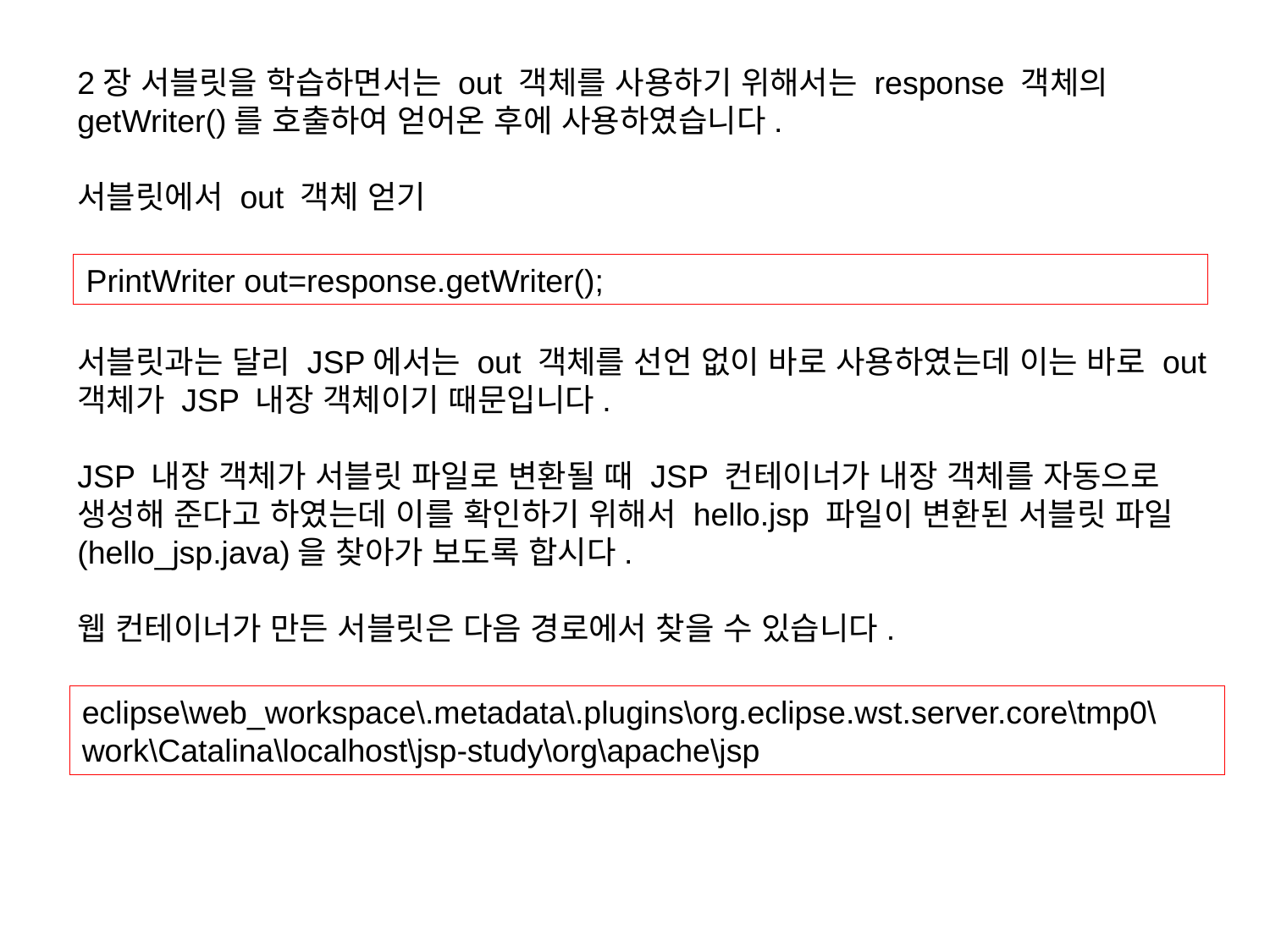

2장 서블릿을 학습하면서는 out 객체를 사용하기 위해서는 response 객체의 getWriter()를 호출하여 얻어온 후에 사용하였습니다.

서블릿에서 out 객체 얻기
PrintWriter out=response.getWriter();
서블릿과는 달리 JSP에서는 out 객체를 선언 없이 바로 사용하였는데 이는 바로 out 객체가 JSP 내장 객체이기 때문입니다.

JSP 내장 객체가 서블릿 파일로 변환될 때 JSP 컨테이너가 내장 객체를 자동으로 생성해 준다고 하였는데 이를 확인하기 위해서 hello.jsp 파일이 변환된 서블릿 파일(hello_jsp.java)을 찾아가 보도록 합시다.

웹 컨테이너가 만든 서블릿은 다음 경로에서 찾을 수 있습니다.
eclipse\web_workspace\.metadata\.plugins\org.eclipse.wst.server.core\tmp0\work\Catalina\localhost\jsp-study\org\apache\jsp